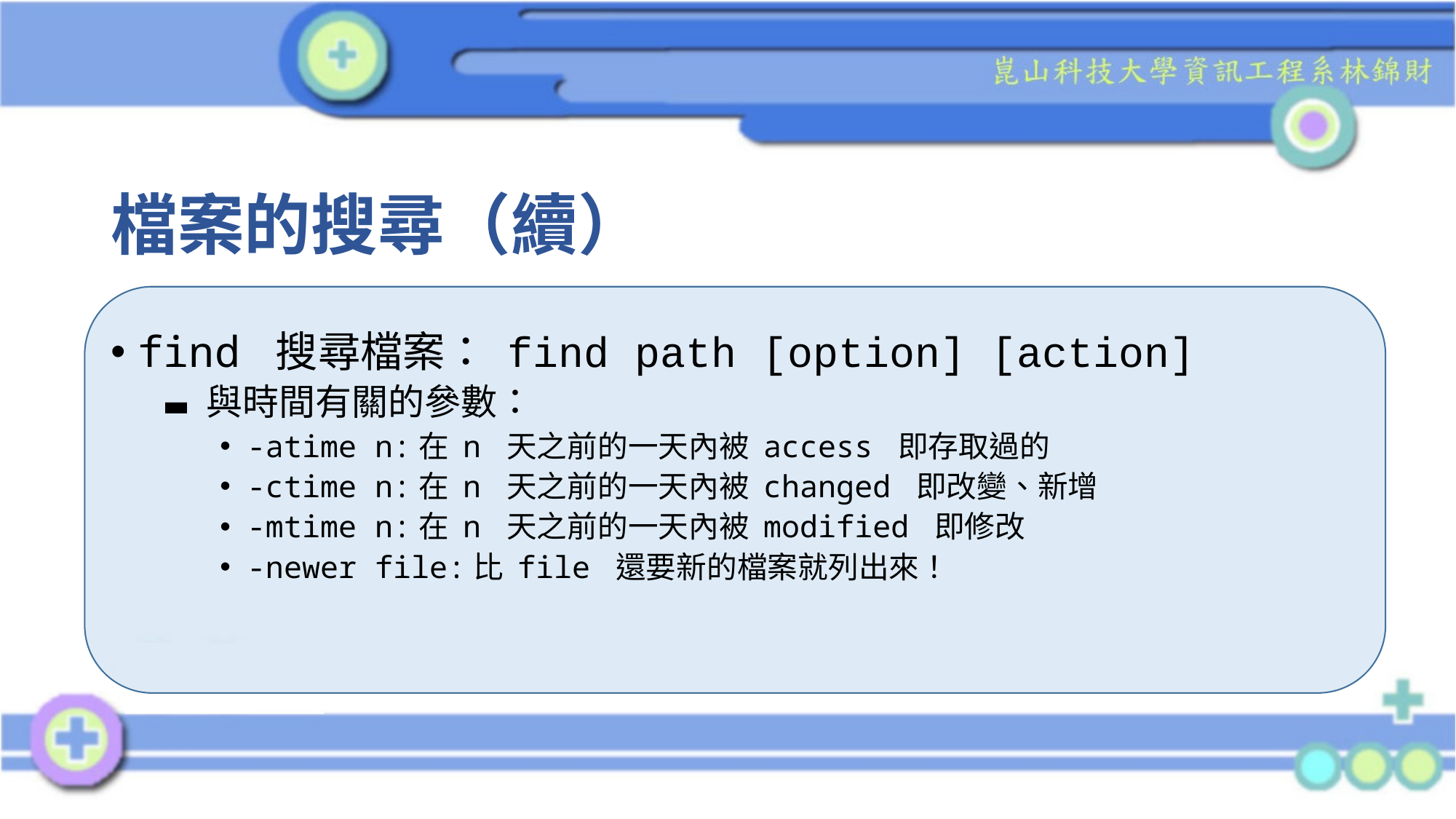

# 檔案的搜尋（續）

find 搜尋檔案： find path [option] [action]
與時間有關的參數：
-atime n:在 n 天之前的一天內被 access 即存取過的
-ctime n:在 n 天之前的一天內被 changed 即改變、新增
-mtime n:在 n 天之前的一天內被 modified 即修改
-newer file:比 file 還要新的檔案就列出來！